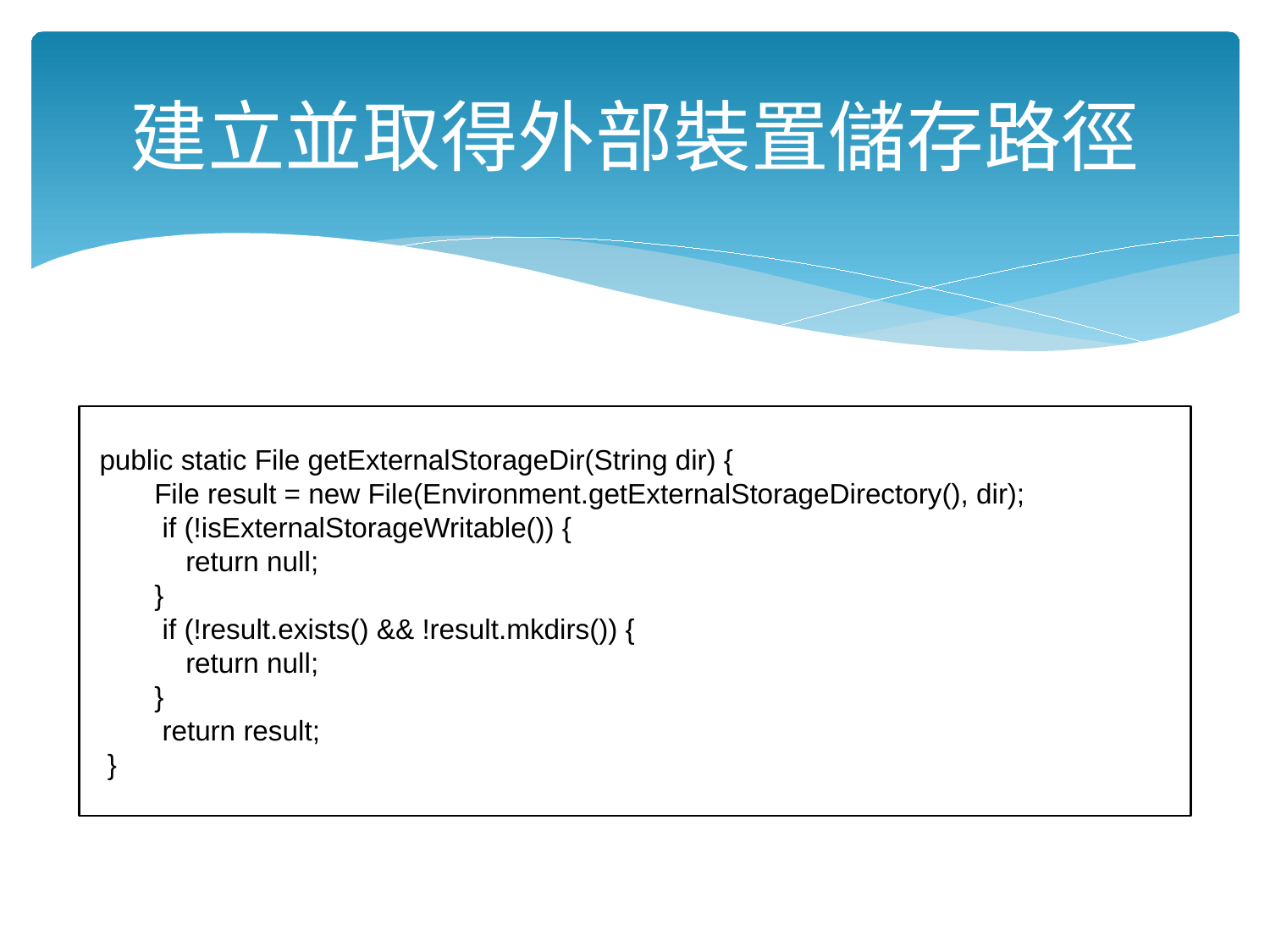

# 建立並取得外部裝置儲存路徑

 public static File getExternalStorageDir(String dir) {
        File result = new File(Environment.getExternalStorageDirectory(), dir);
         if (!isExternalStorageWritable()) {
            return null;
        }
         if (!result.exists() && !result.mkdirs()) {
            return null;
        }
         return result;
  }